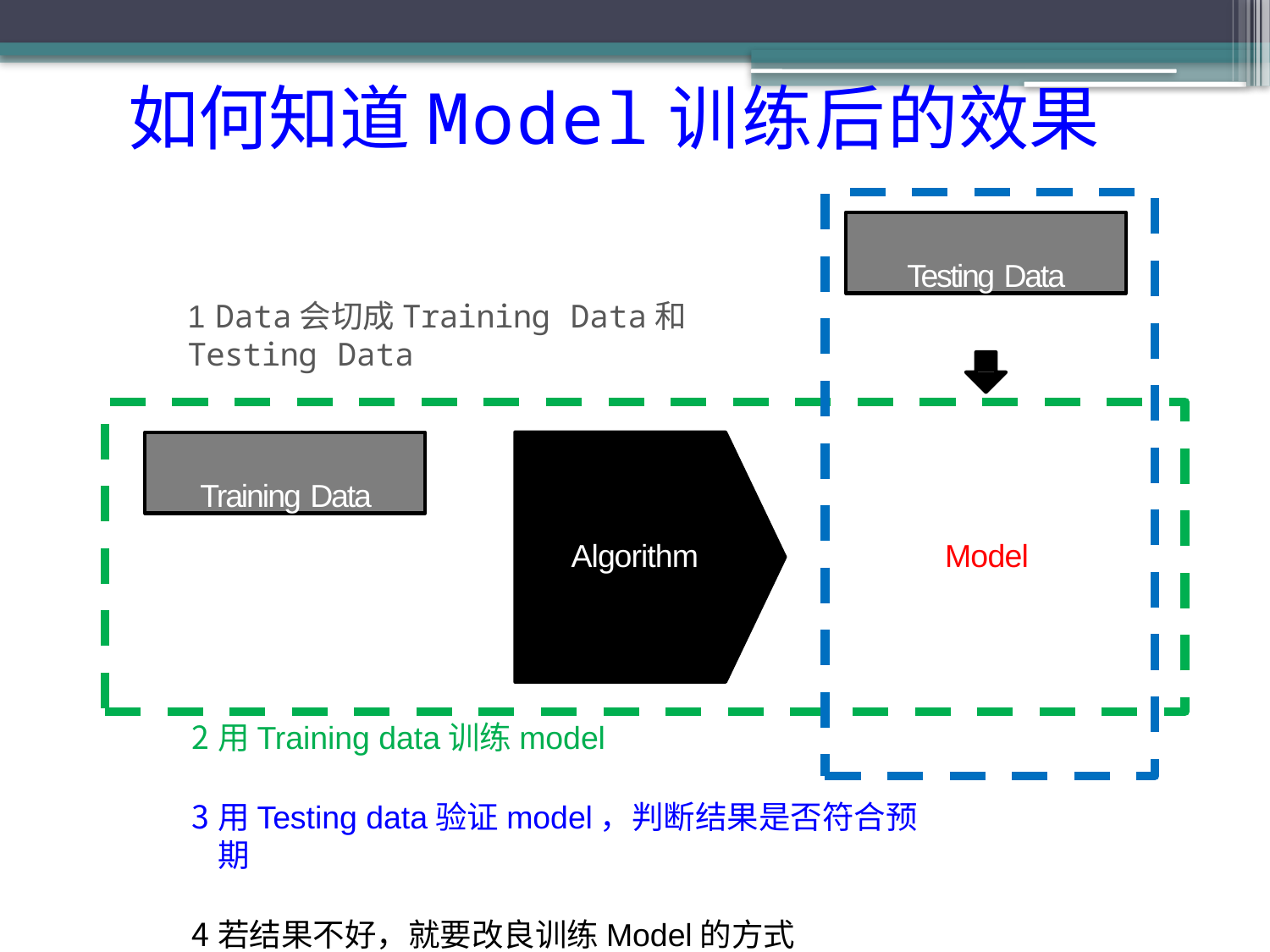

# 如何知道Model训练后的效果

Testing Data
1 Data会切成Training Data和Testing Data

Training Data

Algorithm	Model
用Training data训练model

用Testing data验证model，判断结果是否符合预期

若结果不好，就要改良训练Model的方式